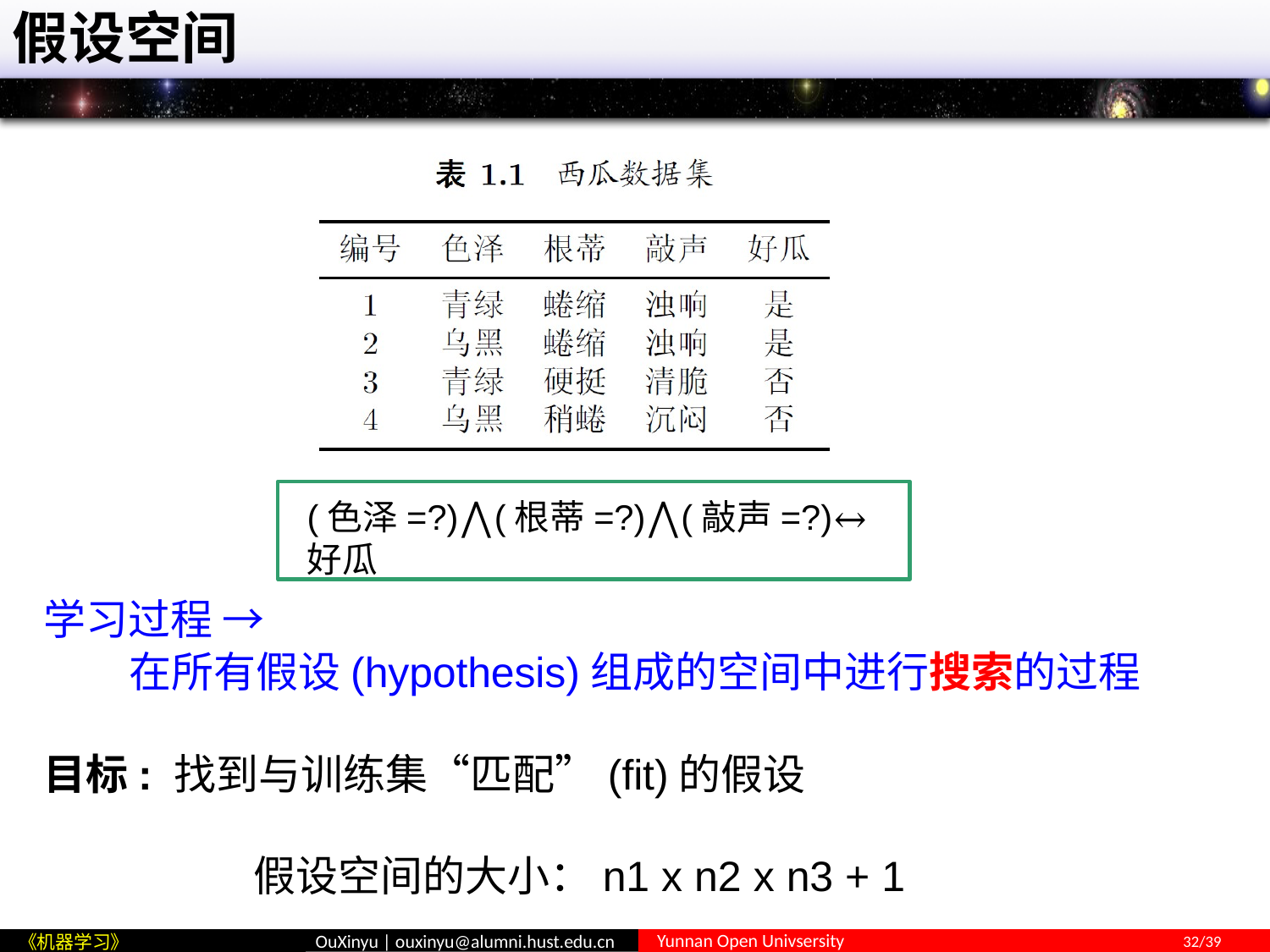

# 假设空间

(色泽=?)⋀(根蒂=?)⋀(敲声=?)↔好瓜
学习过程 →
                  在所有假设(hypothesis)组成的空间中进行搜索的过程

目标: 找到与训练集“匹配”(fit)的假设

假设空间的大小：n1 x n2 x n3 + 1